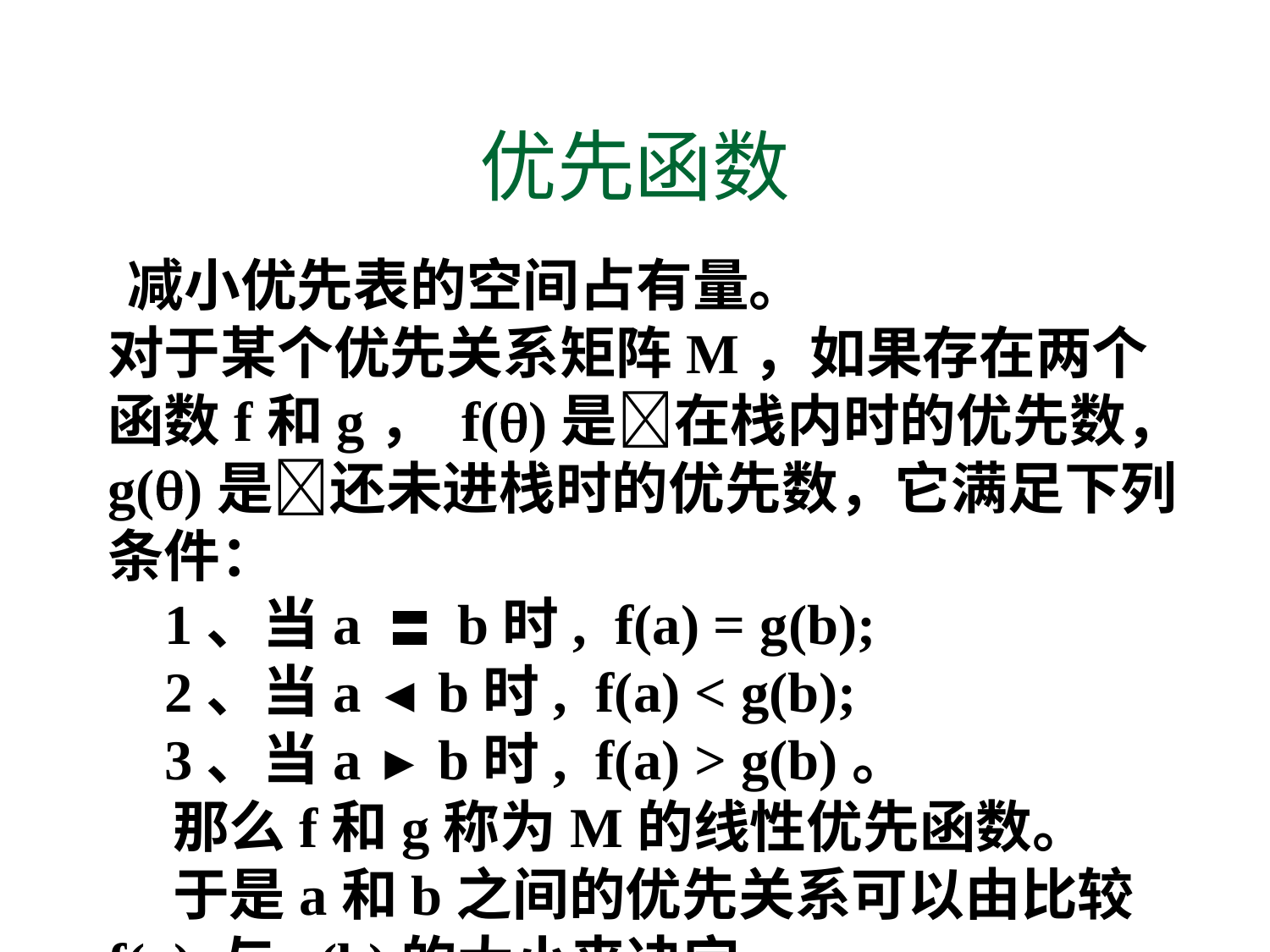

优先函数
 减小优先表的空间占有量。
对于某个优先关系矩阵M，如果存在两个函数f和g， f(θ)是θ在栈内时的优先数， g(θ)是θ还未进栈时的优先数，它满足下列条件：
    1、当a 〓 b时,  f(a) = g(b);
    2、当a ◄ b时,  f(a) < g(b);
    3、当a ► b时,  f(a) > g(b)。
    那么f和g称为M的线性优先函数。
    于是a和b之间的优先关系可以由比较f(a) 与g(b)的大小来决定。